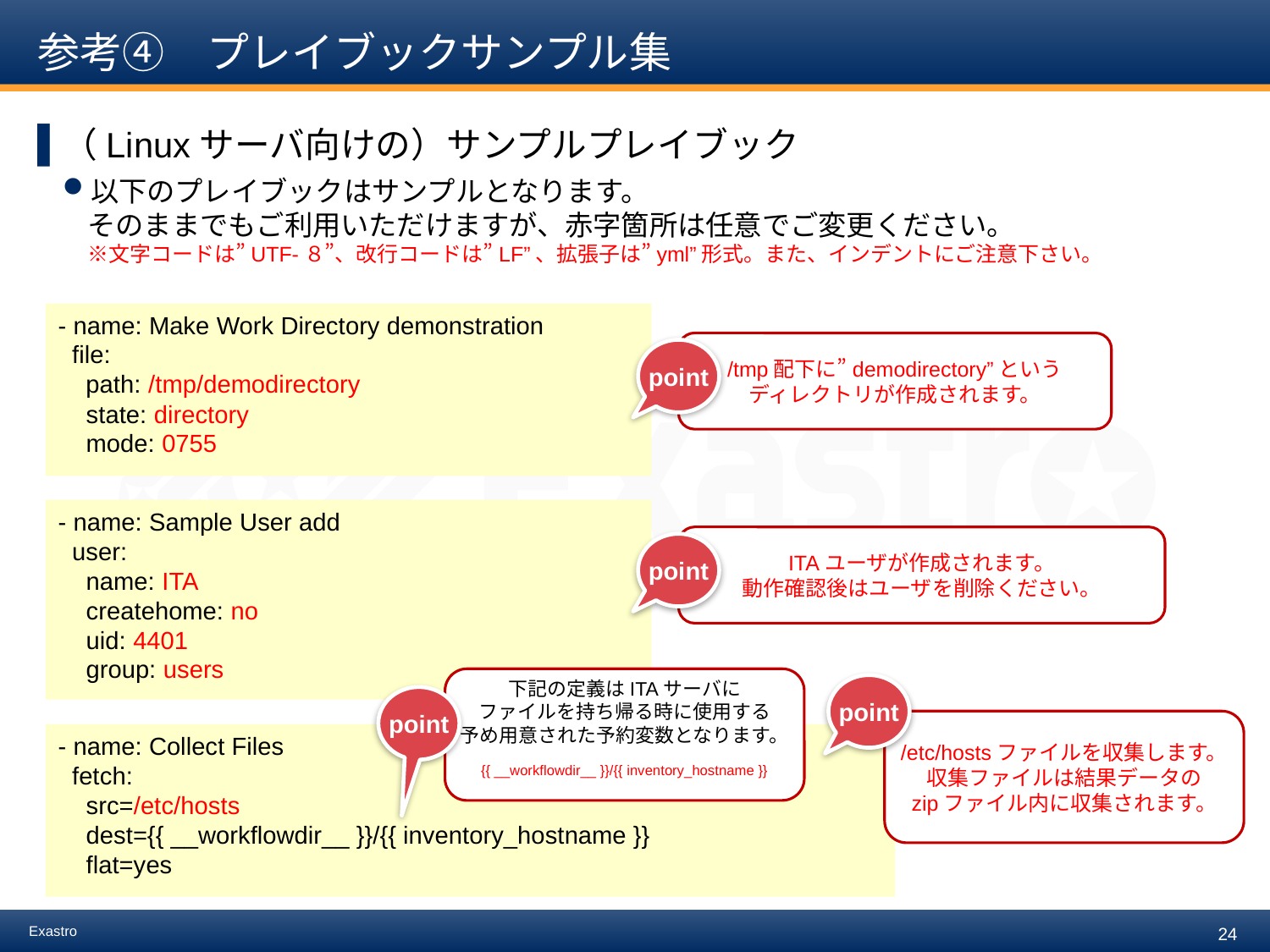

# 参考④　プレイブックサンプル集
（Linuxサーバ向けの）サンプルプレイブック
以下のプレイブックはサンプルとなります。
そのままでもご利用いただけますが、赤字箇所は任意でご変更ください。
※文字コードは”UTF-８”、改行コードは”LF”、拡張子は”yml”形式。また、インデントにご注意下さい。
- name: Make Work Directory demonstration
  file:
    path: /tmp/demodirectory
    state: directory
    mode: 0755
/tmp配下に”demodirectory”という
ディレクトリが作成されます。
point
- name: Sample User add
  user:
    name: ITA
    createhome: no
    uid: 4401
    group: users
ITAユーザが作成されます。
動作確認後はユーザを削除ください。
point
下記の定義はITAサーバに
ファイルを持ち帰る時に使用する
予め用意された予約変数となります。

{{ __workflowdir__ }}/{{ inventory_hostname }}

point
point
/etc/hostsファイルを収集します。
収集ファイルは結果データの
zipファイル内に収集されます。
- name: Collect Files
  fetch:
    src=/etc/hosts
    dest={{ __workflowdir__ }}/{{ inventory_hostname }}
    flat=yes